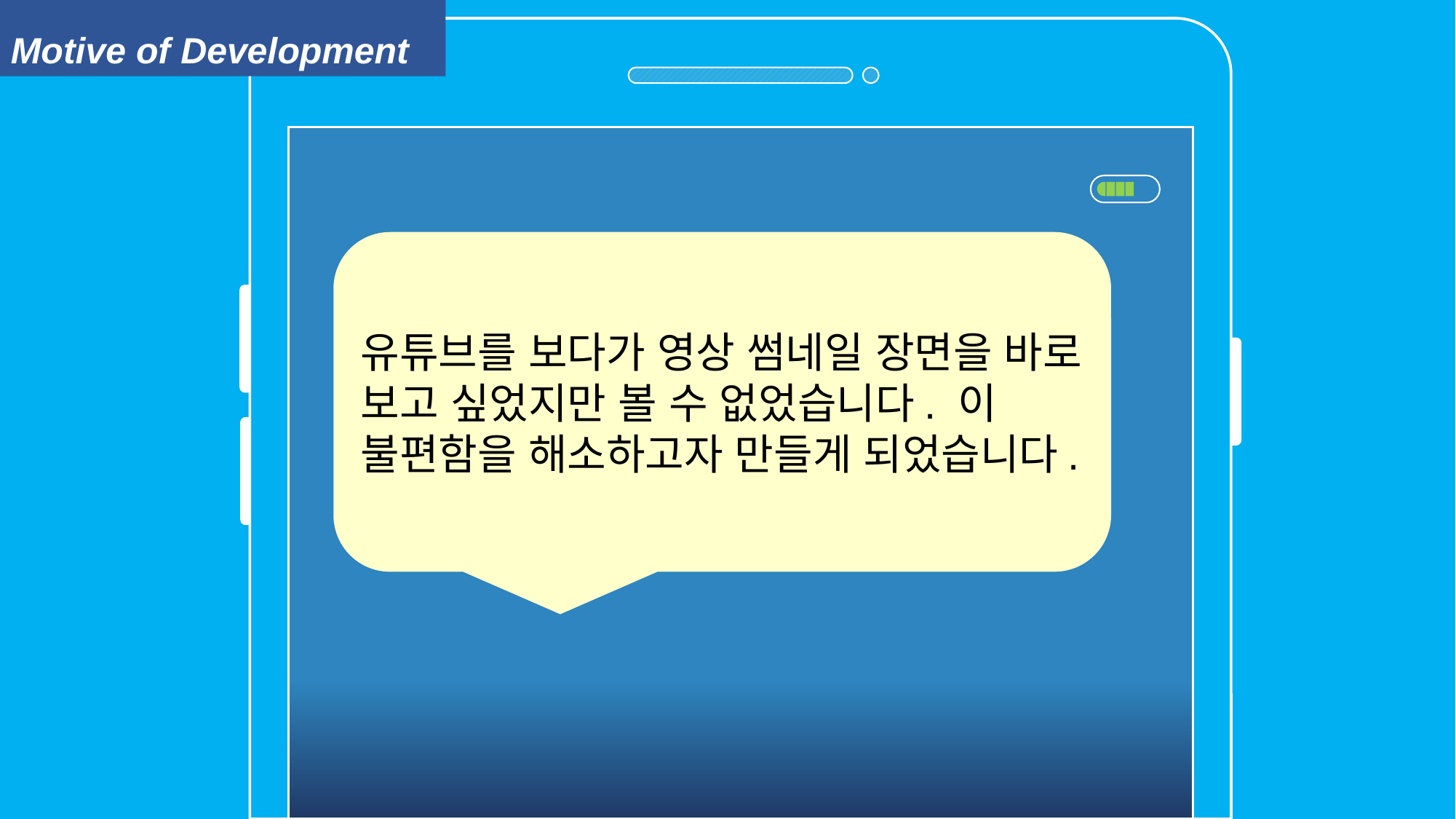

Motive of Development

유튜브를 보다가 영상 썸네일 장면을 바로 보고 싶었지만 볼 수 없었습니다. 이 불편함을 해소하고자 만들게 되었습니다.